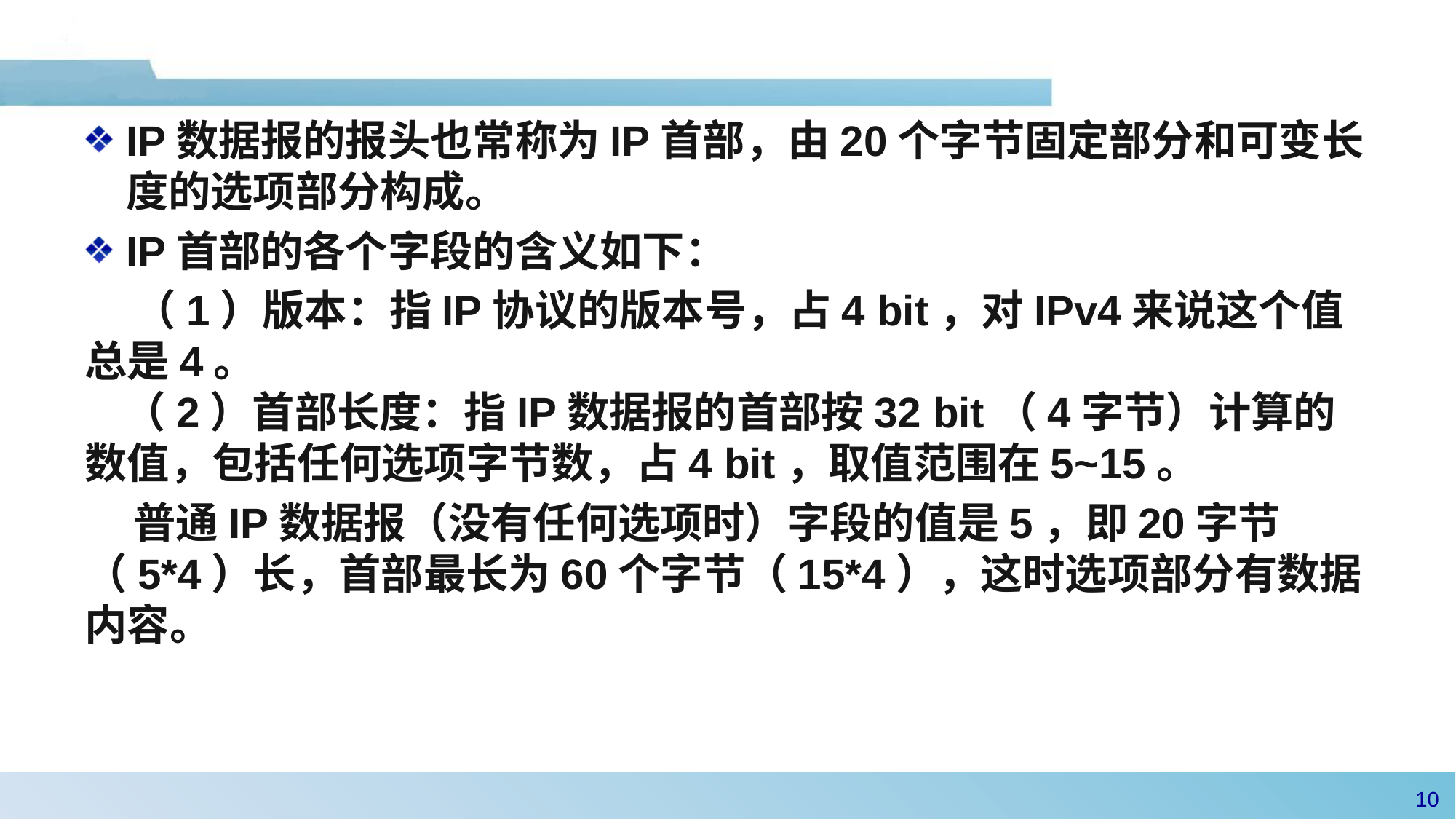

IP数据报的报头也常称为IP首部，由20个字节固定部分和可变长度的选项部分构成。
IP首部的各个字段的含义如下：
    （1）版本：指IP协议的版本号，占4 bit，对IPv4来说这个值总是4。
    （2）首部长度：指IP数据报的首部按32 bit（4字节）计算的数值，包括任何选项字节数，占4 bit，取值范围在5~15。
    普通IP数据报（没有任何选项时）字段的值是5，即20字节（5*4）长，首部最长为60个字节（15*4），这时选项部分有数据内容。
10